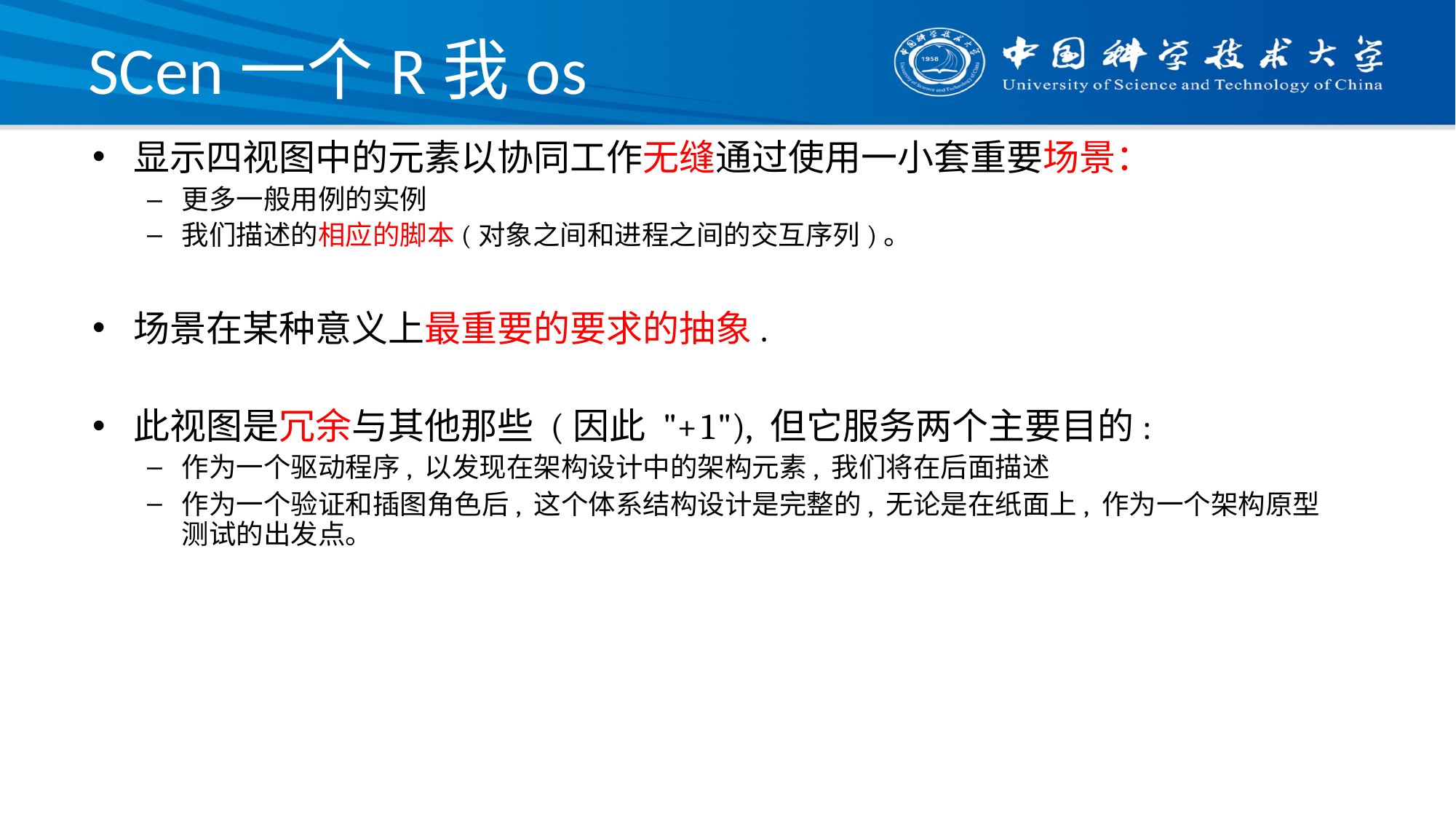

# SCen一个R我os
显示四视图中的元素以协同工作无缝通过使用一小套重要场景：
更多一般用例的实例
我们描述的相应的脚本(对象之间和进程之间的交互序列)。

场景在某种意义上最重要的要求的抽象.

此视图是冗余与其他那些 (因此 "+1"), 但它服务两个主要目的:
作为一个驱动程序, 以发现在架构设计中的架构元素, 我们将在后面描述
作为一个验证和插图角色后, 这个体系结构设计是完整的, 无论是在纸面上, 作为一个架构原型测试的出发点。